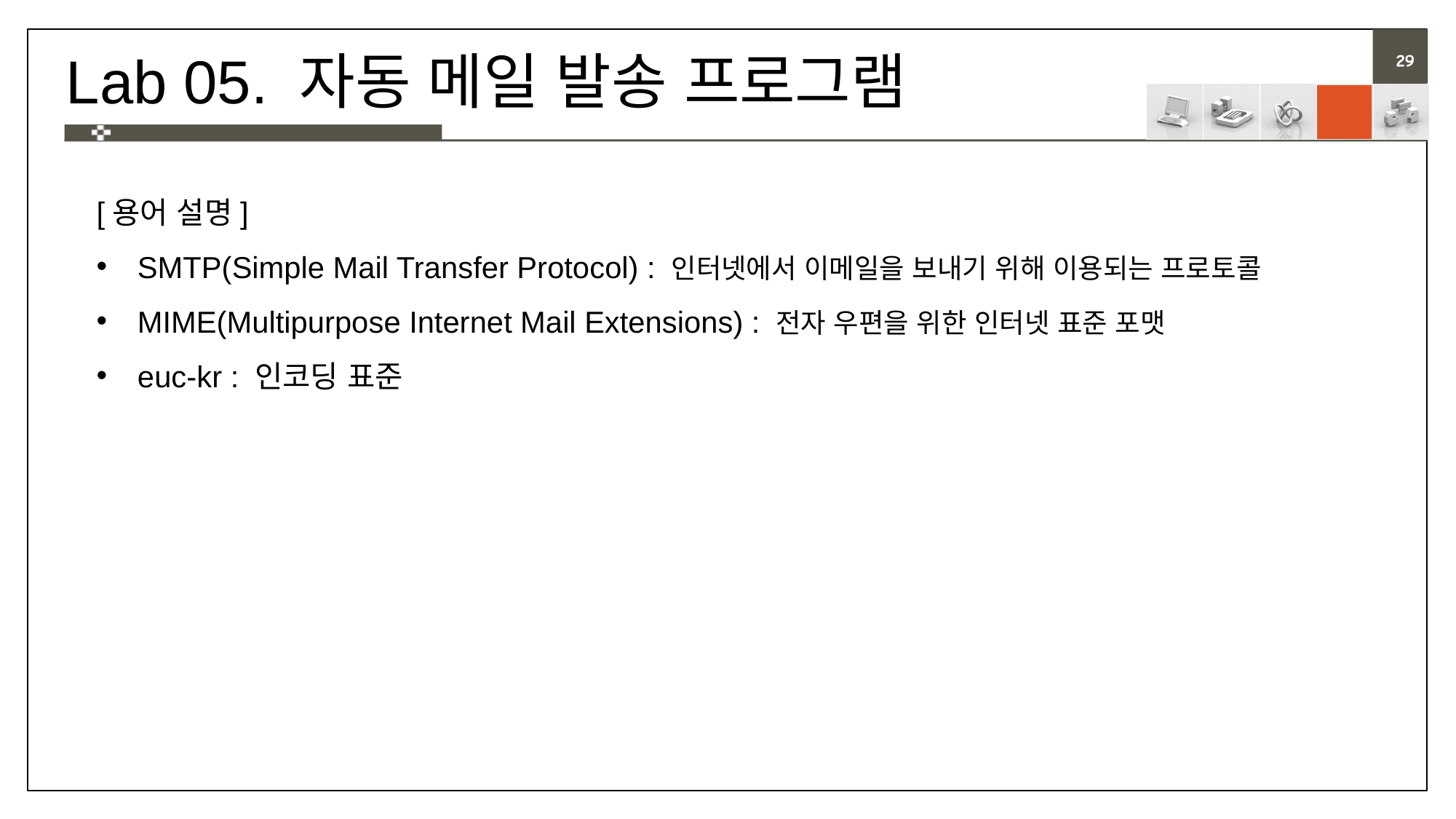

# Lab 05. 자동 메일 발송 프로그램
[용어 설명]
SMTP(Simple Mail Transfer Protocol) : 인터넷에서 이메일을 보내기 위해 이용되는 프로토콜
MIME(Multipurpose Internet Mail Extensions) : 전자 우편을 위한 인터넷 표준 포맷
euc-kr : 인코딩 표준